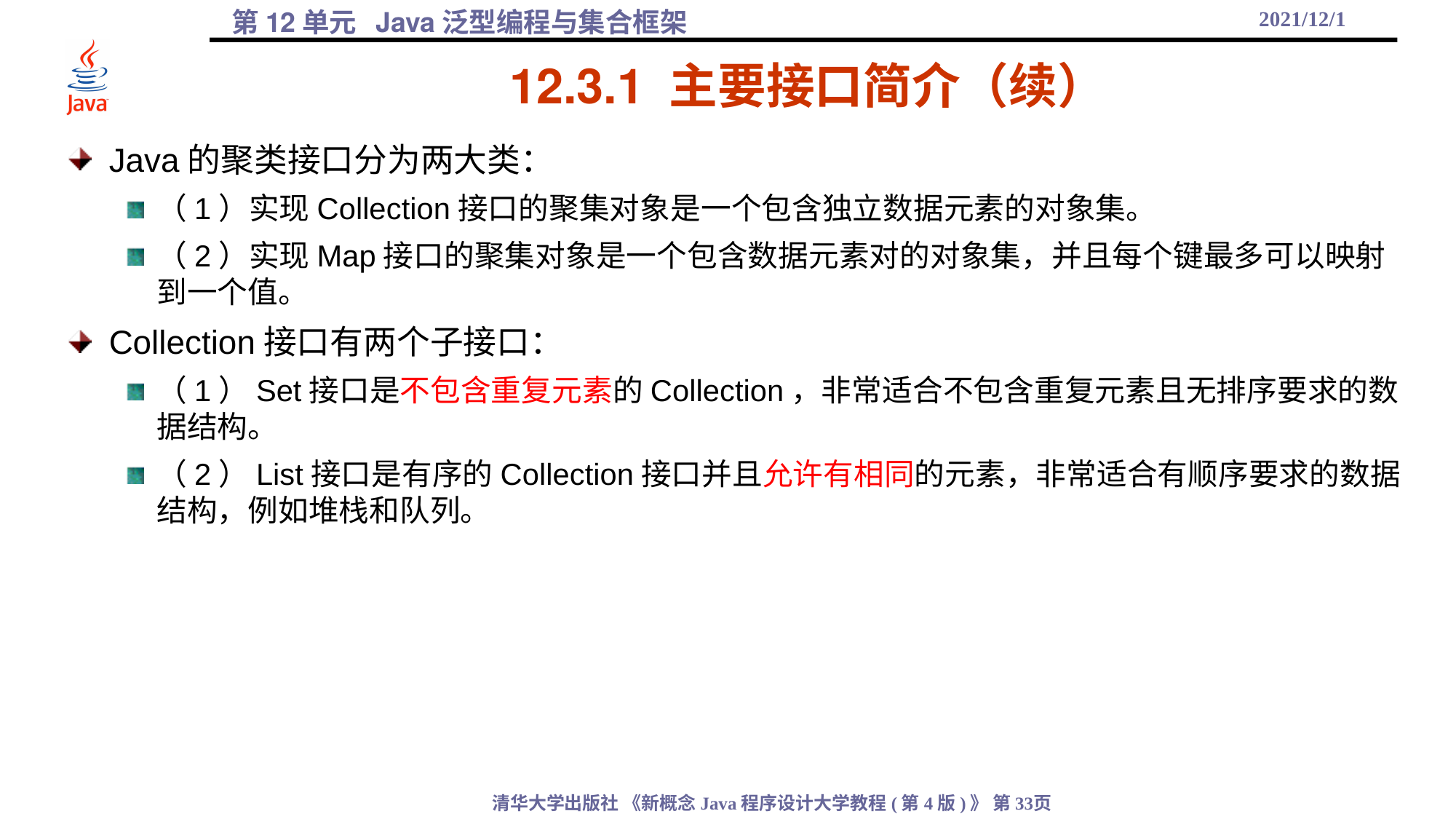

2021/12/1
# 12.3.1 主要接口简介（续）
Java的聚类接口分为两大类：
（1）实现Collection接口的聚集对象是一个包含独立数据元素的对象集。
（2）实现Map接口的聚集对象是一个包含数据元素对的对象集，并且每个键最多可以映射到一个值。
Collection接口有两个子接口：
（1）Set接口是不包含重复元素的Collection，非常适合不包含重复元素且无排序要求的数据结构。
（2）List接口是有序的Collection接口并且允许有相同的元素，非常适合有顺序要求的数据结构，例如堆栈和队列。